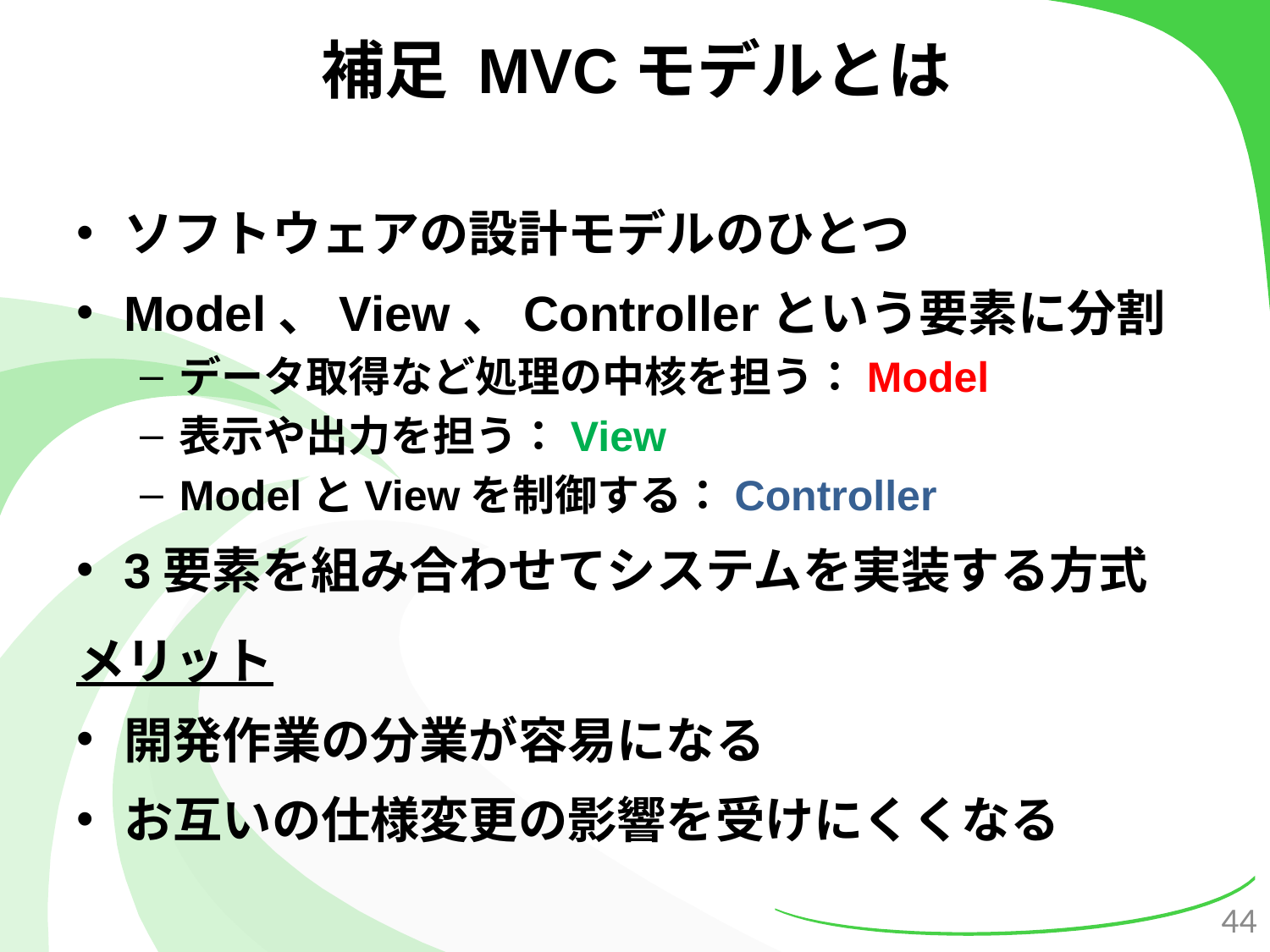

# 補足 MVCモデルとは
ソフトウェアの設計モデルのひとつ
Model、View、Controllerという要素に分割
データ取得など処理の中核を担う：Model
表示や出力を担う：View
ModelとViewを制御する：Controller
3要素を組み合わせてシステムを実装する方式
メリット
開発作業の分業が容易になる
お互いの仕様変更の影響を受けにくくなる
44